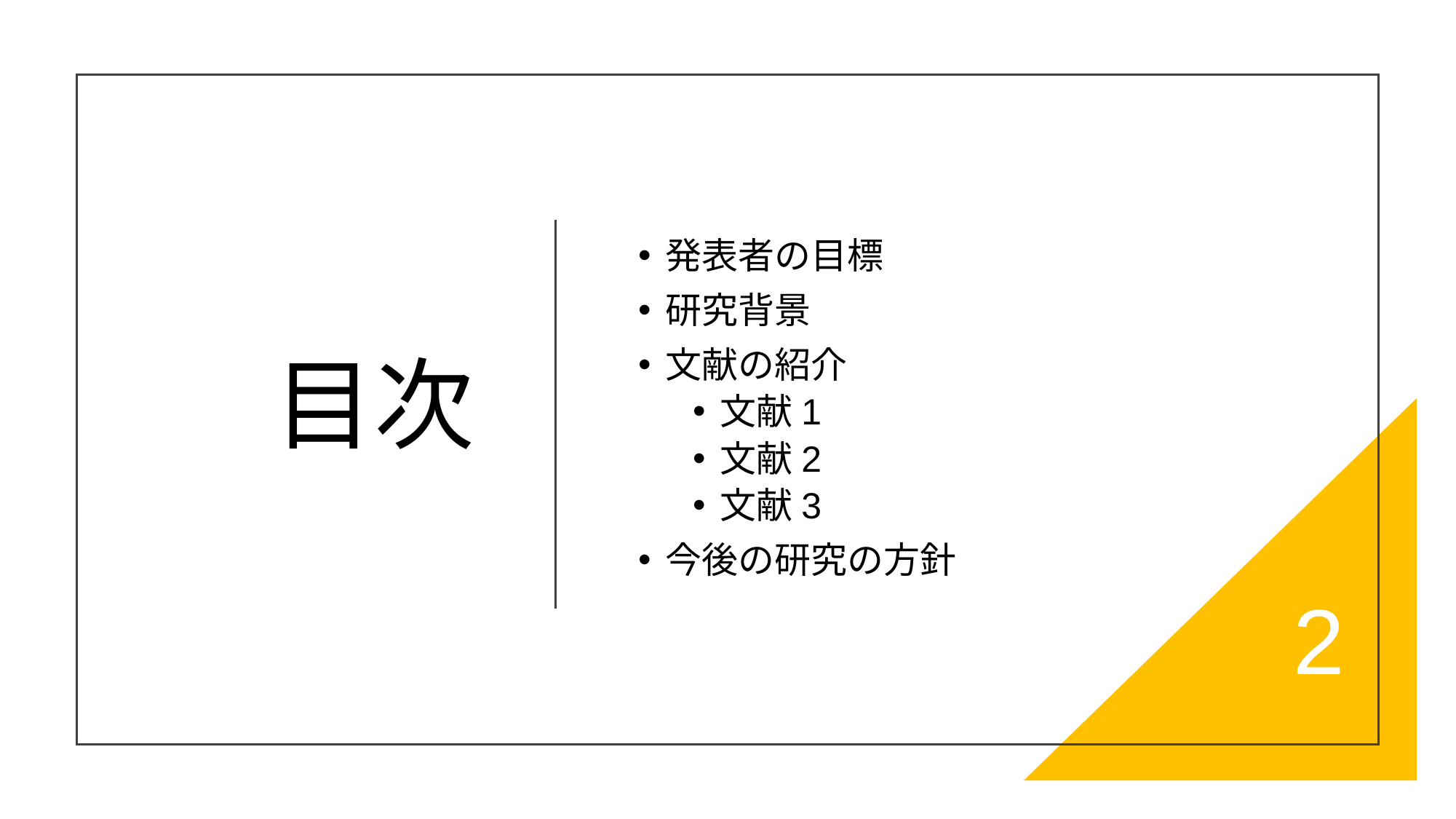

# 目次
発表者の目標
研究背景
文献の紹介
文献1
文献2
文献3
今後の研究の方針

2